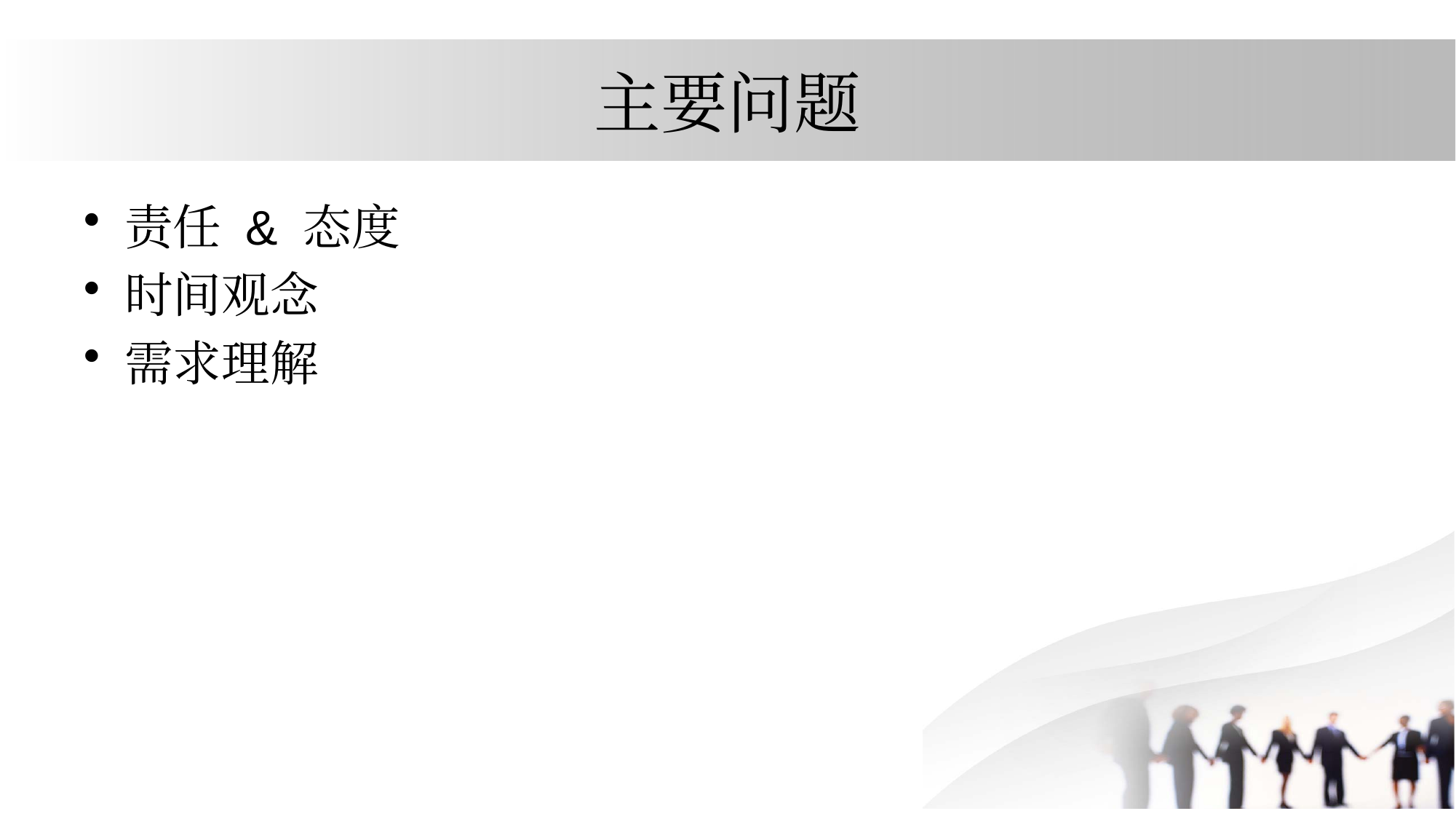

# 主要问题
责任 & 态度
时间观念
需求理解